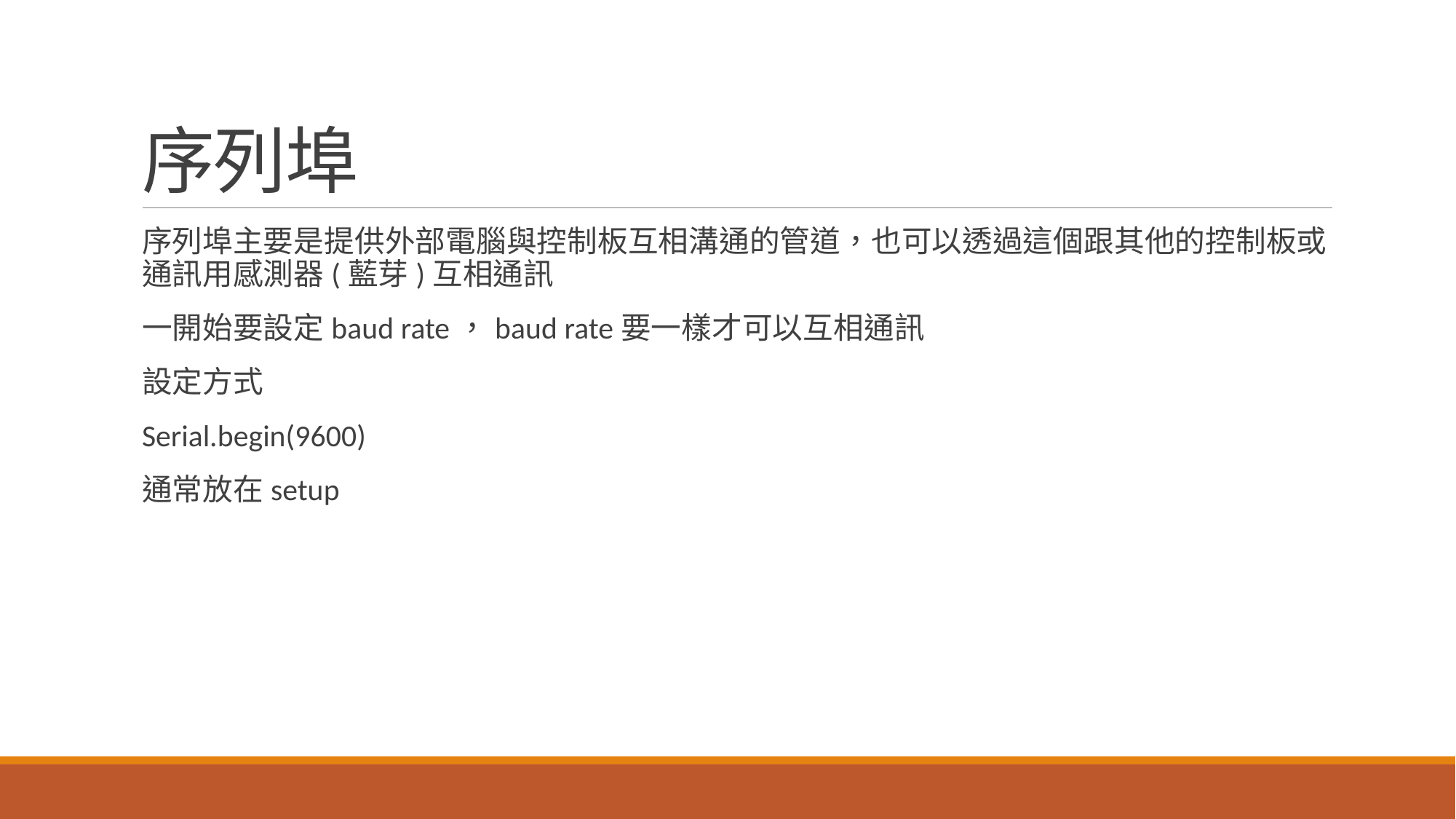

# 序列埠
序列埠主要是提供外部電腦與控制板互相溝通的管道，也可以透過這個跟其他的控制板或通訊用感測器(藍芽)互相通訊
一開始要設定baud rate，baud rate要一樣才可以互相通訊
設定方式
Serial.begin(9600)
通常放在setup